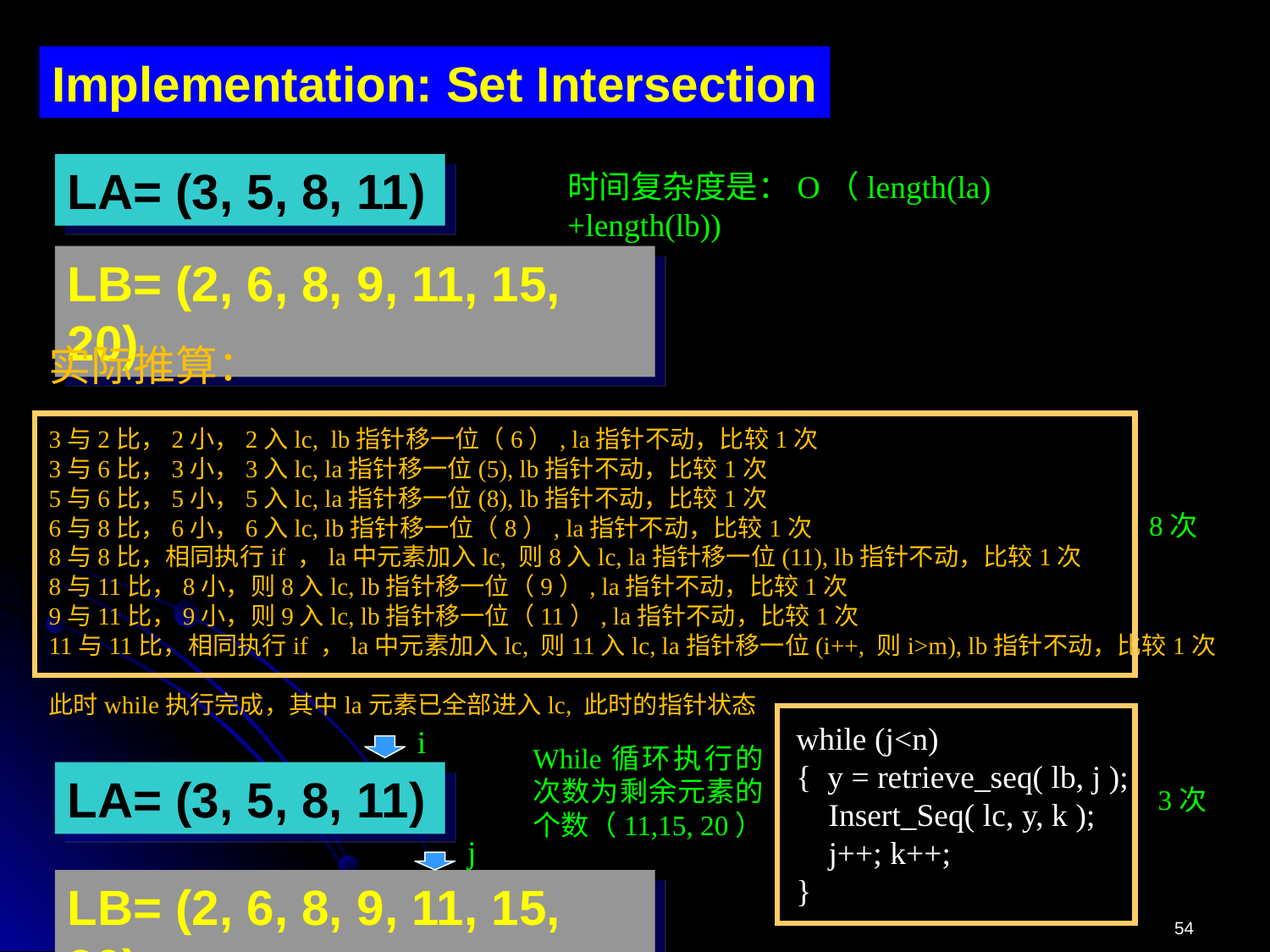

Implementation: Set Intersection
LA= (3, 5, 8, 11)
时间复杂度是：O（length(la)+length(lb))
LB= (2, 6, 8, 9, 11, 15, 20)
实际推算：

3与2比，2小，2入lc,  lb指针移一位（6）, la指针不动，比较1次
3与6比，3小，3入lc, la指针移一位(5), lb指针不动，比较1次
5与6比，5小，5入lc, la指针移一位(8), lb指针不动，比较1次
6与8比，6小，6入lc, lb指针移一位（8）, la指针不动，比较1次
8与8比，相同执行if ，la中元素加入lc, 则8入lc, la指针移一位(11), lb指针不动，比较1次
8与11比，8小，则8入lc, lb指针移一位（9）, la指针不动，比较1次
9与11比，9小，则9入lc, lb指针移一位（11）, la指针不动，比较1次
11与11比，相同执行if ，la中元素加入lc, 则11入lc, la指针移一位(i++, 则i>m), lb指针不动，比较1次

此时while执行完成，其中la元素已全部进入lc, 此时的指针状态

8次

while (j<n)
{  y = retrieve_seq( lb, j );
    Insert_Seq( lc, y, k );
    j++; k++;
}
i
While循环执行的次数为剩余元素的个数（11,15, 20）

LA= (3, 5, 8, 11)
3次
j

LB= (2, 6, 8, 9, 11, 15, 20)

54